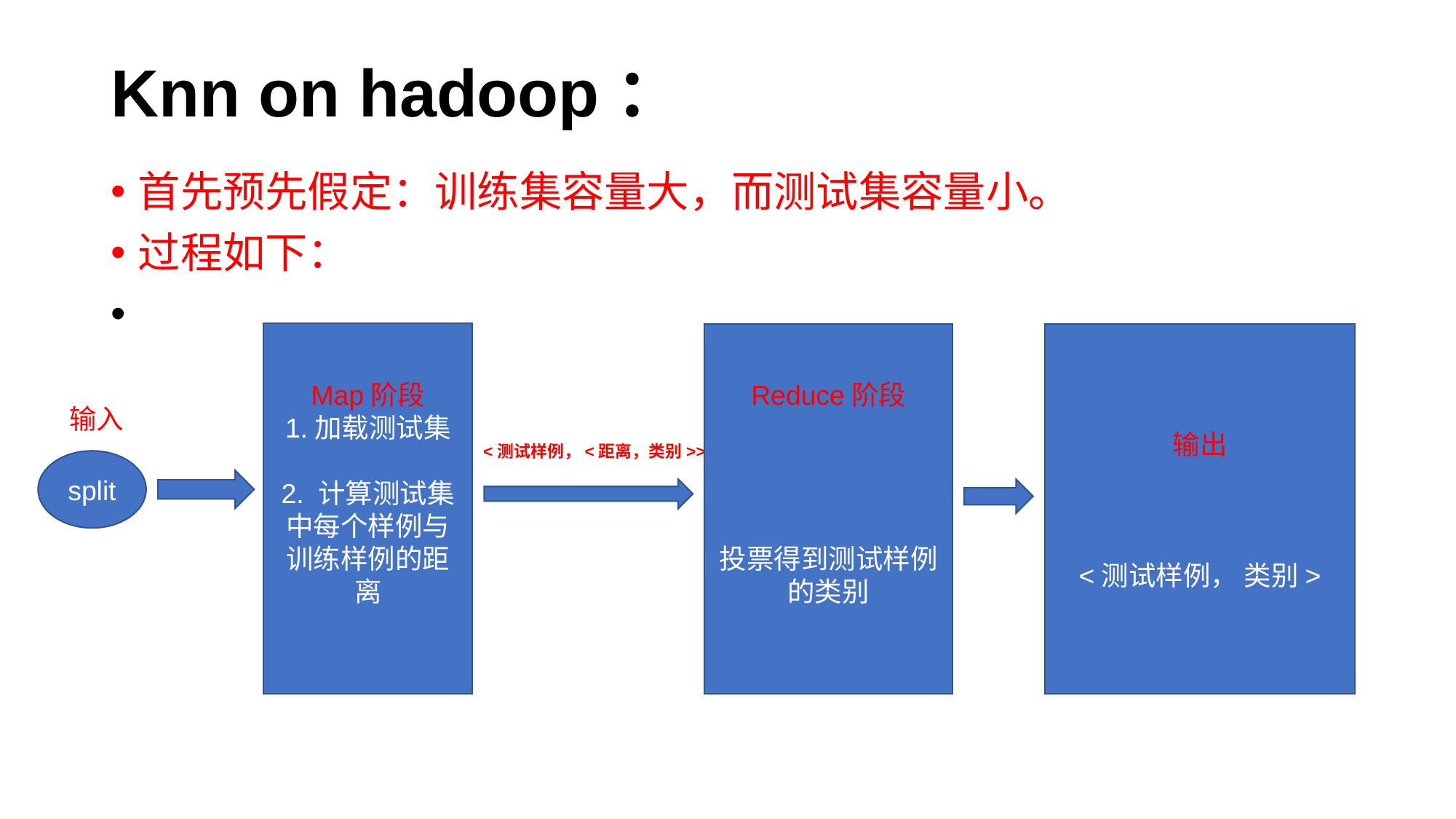

# Knn on hadoop：
首先预先假定：训练集容量大，而测试集容量小。
过程如下：

Map阶段
1.加载测试集

2. 计算测试集中每个样例与训练样例的距离

Reduce阶段

投票得到测试样例的类别

输出

<测试样例， 类别>
输入
<测试样例，<距离，类别>>
split